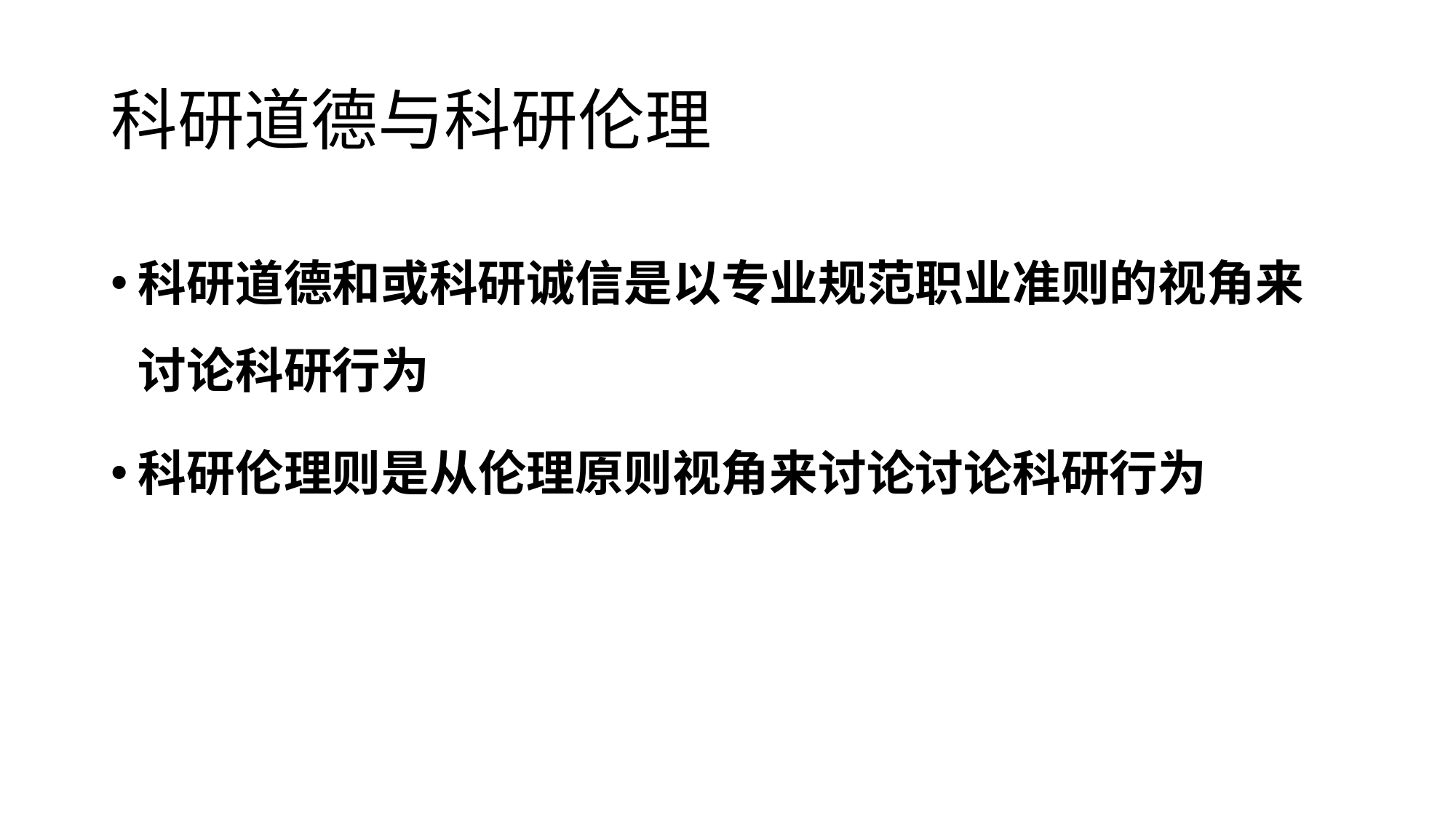

# 科研道德与科研伦理
科研道德和或科研诚信是以专业规范职业准则的视角来讨论科研行为
科研伦理则是从伦理原则视角来讨论讨论科研行为